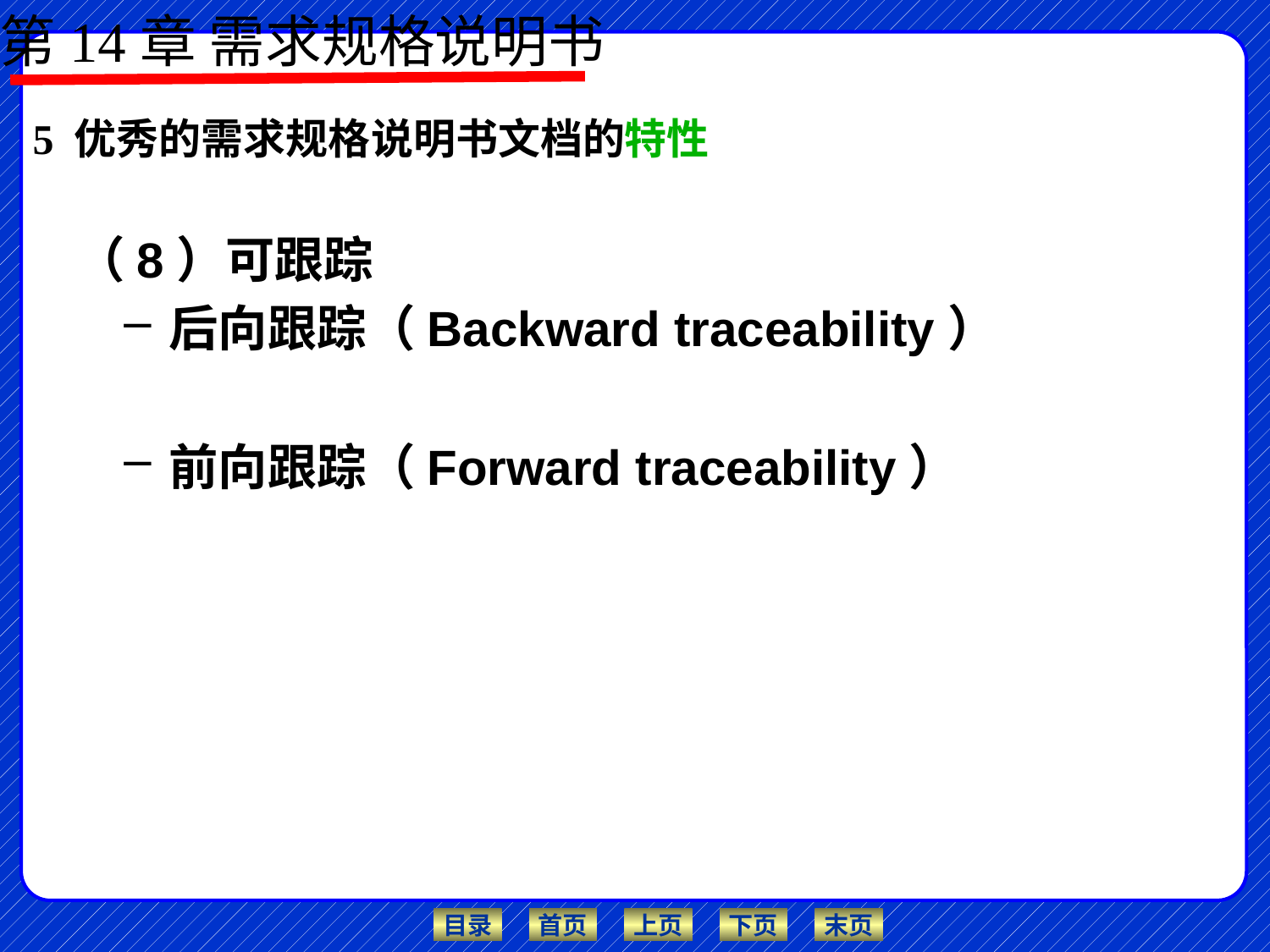

79
第14章 需求规格说明书

5 优秀的需求规格说明书文档的特性
（8）可跟踪
后向跟踪（Backward traceability）

前向跟踪（Forward traceability）